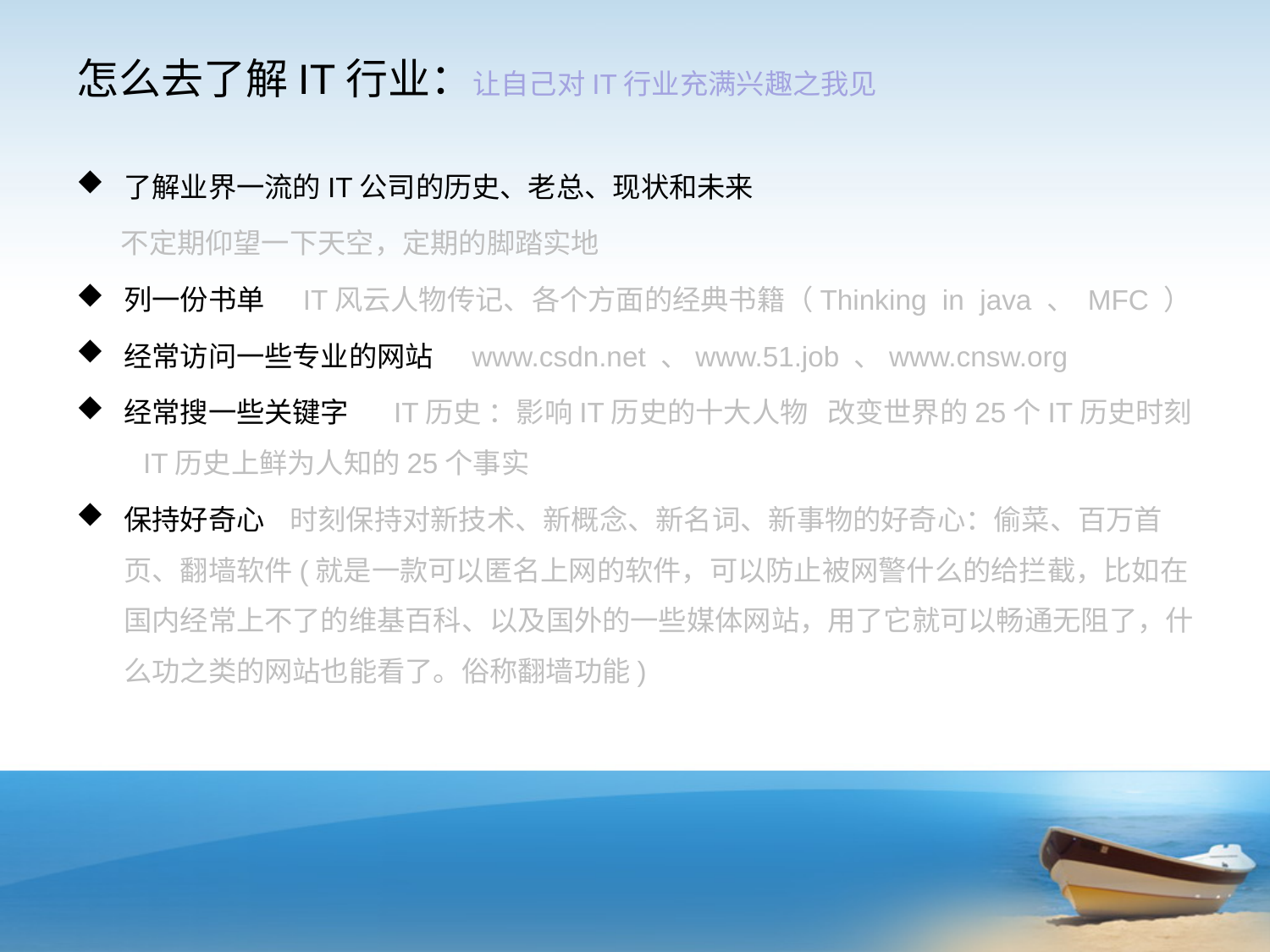

# 怎么去了解IT行业：让自己对IT行业充满兴趣之我见
了解业界一流的IT公司的历史、老总、现状和未来
      不定期仰望一下天空，定期的脚踏实地
列一份书单     IT风云人物传记、各个方面的经典书籍（Thinking  in  java 、 MFC ）
经常访问一些专业的网站     www.csdn.net 、www.51.job 、www.cnsw.org
经常搜一些关键字      IT历史 ：影响IT历史的十大人物   改变世界的25个IT历史时刻   IT历史上鲜为人知的25个事实
保持好奇心    时刻保持对新技术、新概念、新名词、新事物的好奇心：偷菜、百万首页、翻墙软件(就是一款可以匿名上网的软件，可以防止被网警什么的给拦截，比如在国内经常上不了的维基百科、以及国外的一些媒体网站，用了它就可以畅通无阻了，什么功之类的网站也能看了。俗称翻墙功能)